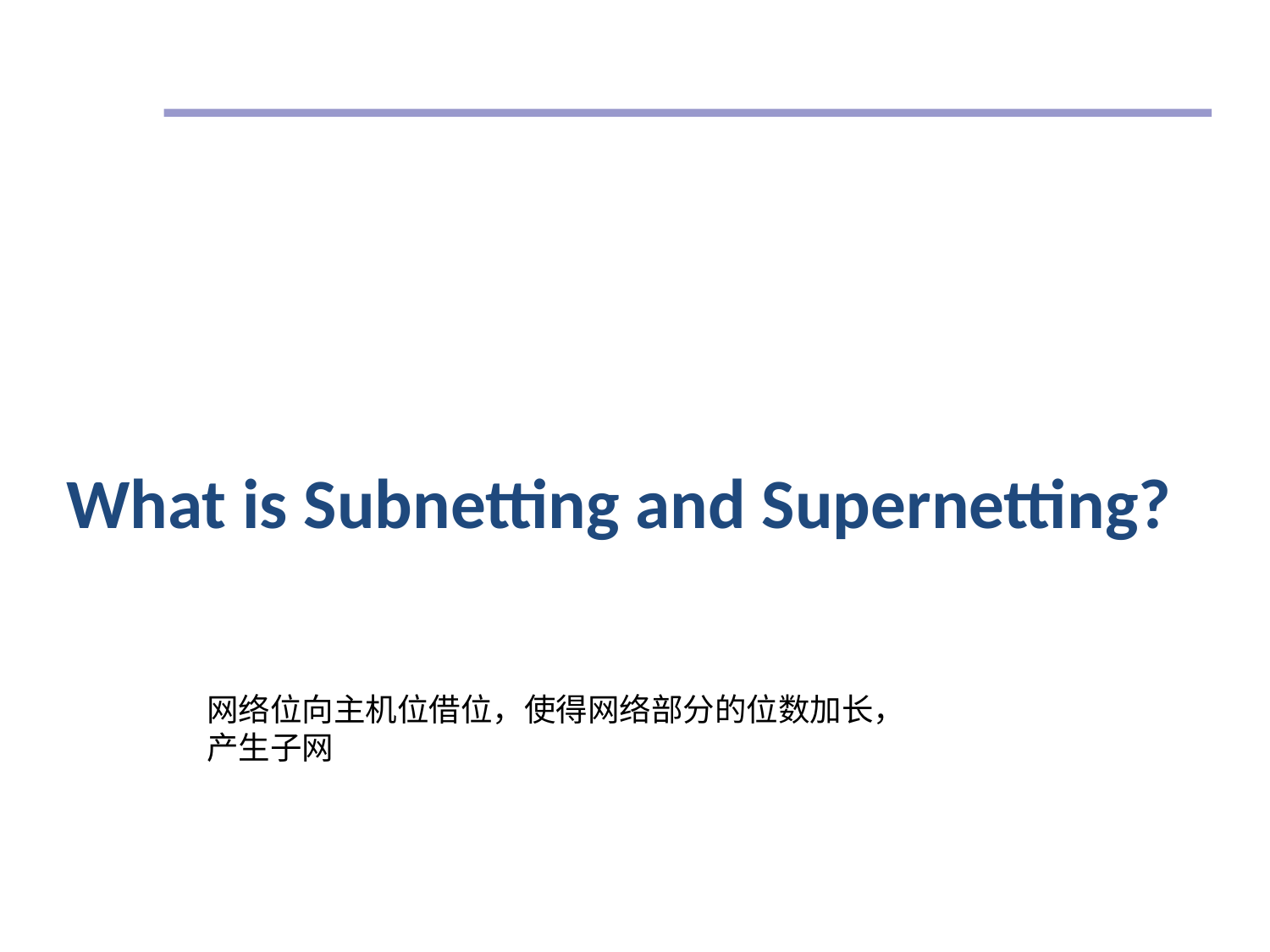

# What is Subnetting and Supernetting?
网络位向主机位借位，使得网络部分的位数加长，产生子网